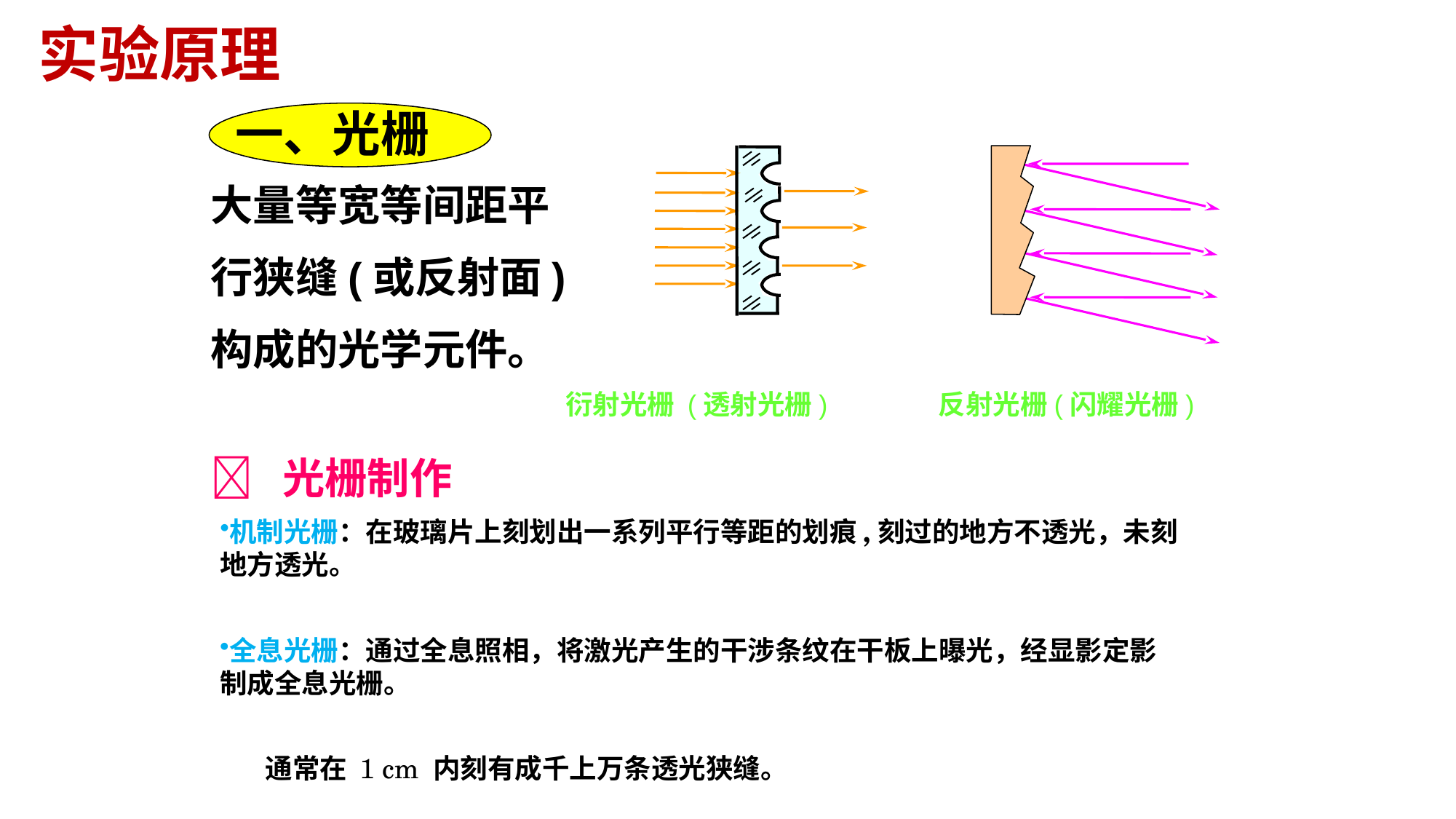

实验原理
一、光栅

大量等宽等间距平
行狭缝(或反射面)
构成的光学元件。
衍射光栅 (透射光栅)
反射光栅(闪耀光栅)
♣  光栅制作
机制光栅：在玻璃片上刻划出一系列平行等距的划痕,刻过的地方不透光，未刻地方透光。
全息光栅：通过全息照相，将激光产生的干涉条纹在干板上曝光，经显影定影制成全息光栅。
通常在 1 cm 内刻有成千上万条透光狭缝。